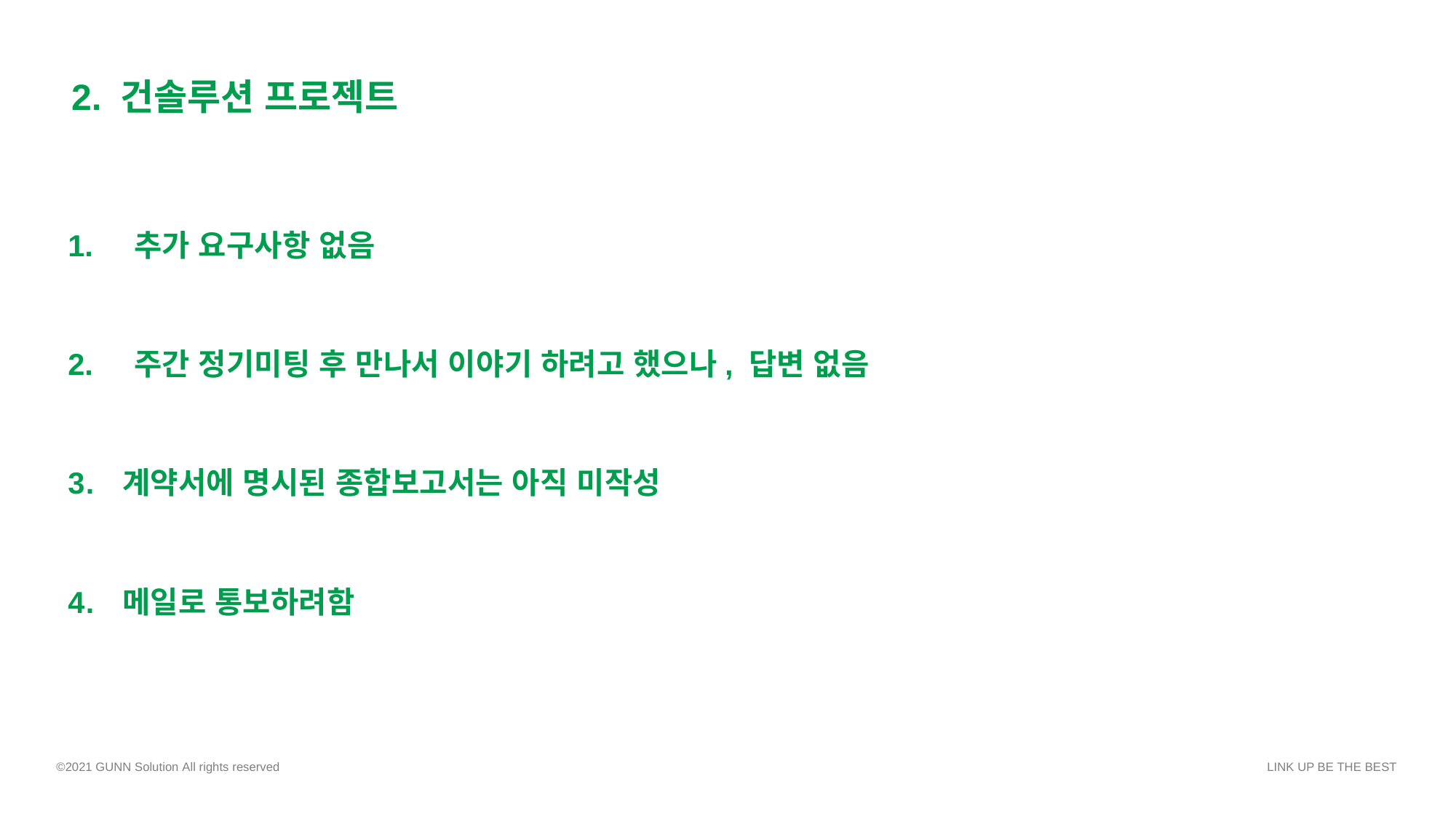

2. 건솔루션 프로젝트

1.    추가 요구사항 없음

2.    주간 정기미팅 후 만나서 이야기 하려고 했으나, 답변 없음

계약서에 명시된 종합보고서는 아직 미작성

메일로 통보하려함